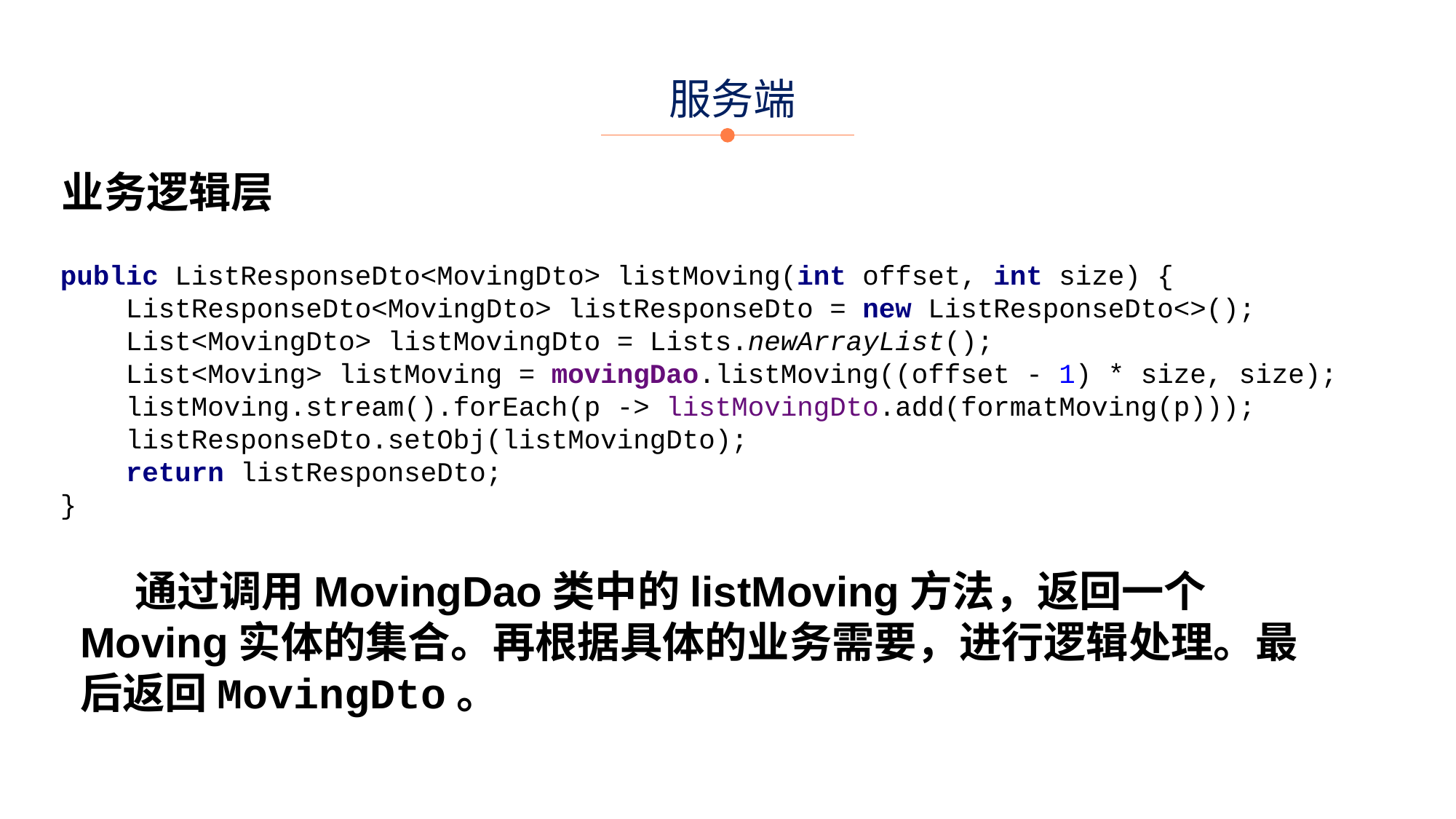

服务端

业务逻辑层
public ListResponseDto<MovingDto> listMoving(int offset, int size) {
    ListResponseDto<MovingDto> listResponseDto = new ListResponseDto<>();
    List<MovingDto> listMovingDto = Lists.newArrayList();
    List<Moving> listMoving = movingDao.listMoving((offset - 1) * size, size);
    listMoving.stream().forEach(p -> listMovingDto.add(formatMoving(p)));
    listResponseDto.setObj(listMovingDto);
    return listResponseDto;
}

       通过调用MovingDao类中的listMoving方法，返回一个Moving实体的集合。再根据具体的业务需要，进行逻辑处理。最后返回MovingDto。